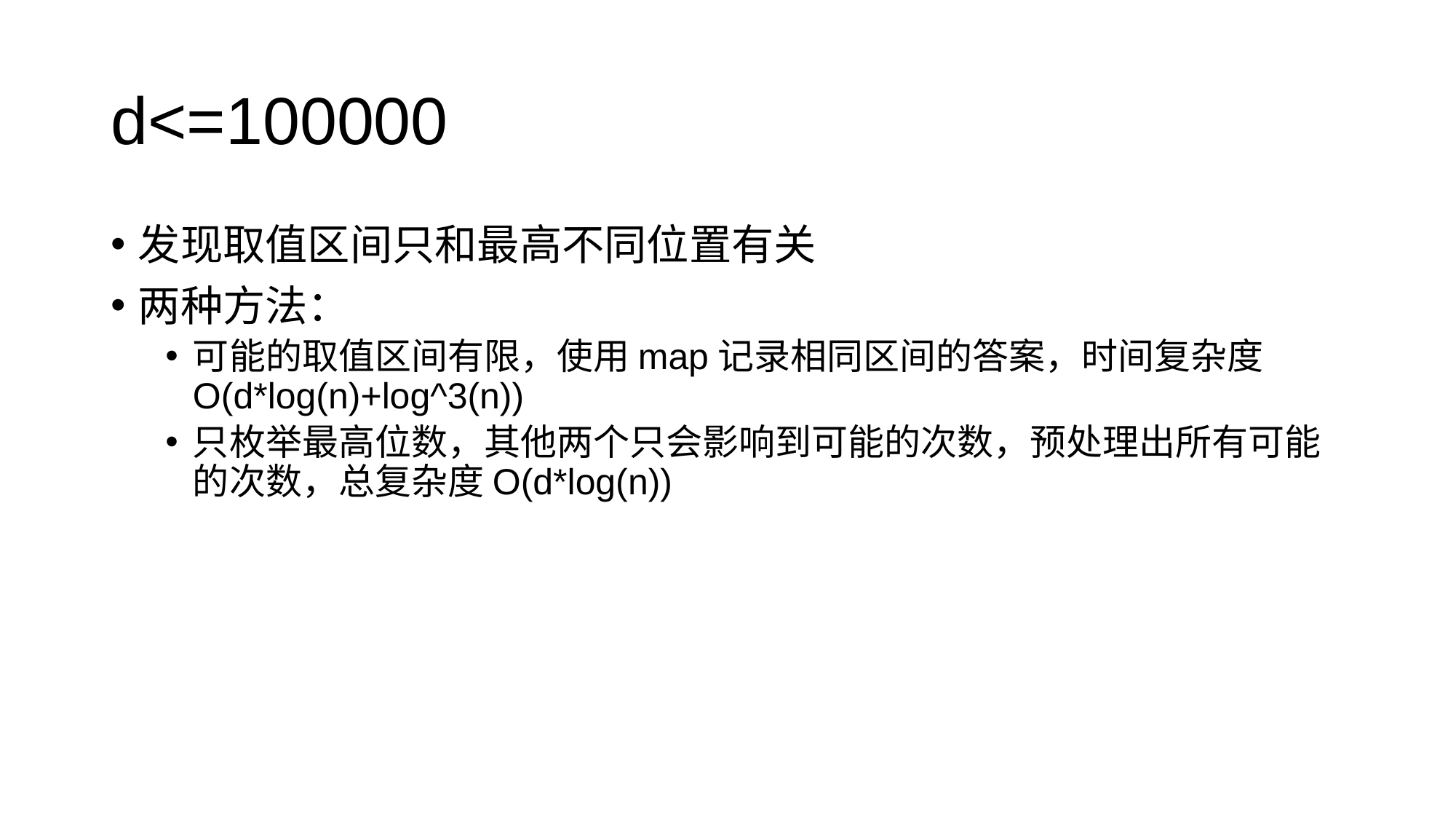

# d<=100000
发现取值区间只和最高不同位置有关
两种方法：
可能的取值区间有限，使用map记录相同区间的答案，时间复杂度O(d*log(n)+log^3(n))
只枚举最高位数，其他两个只会影响到可能的次数，预处理出所有可能的次数，总复杂度O(d*log(n))